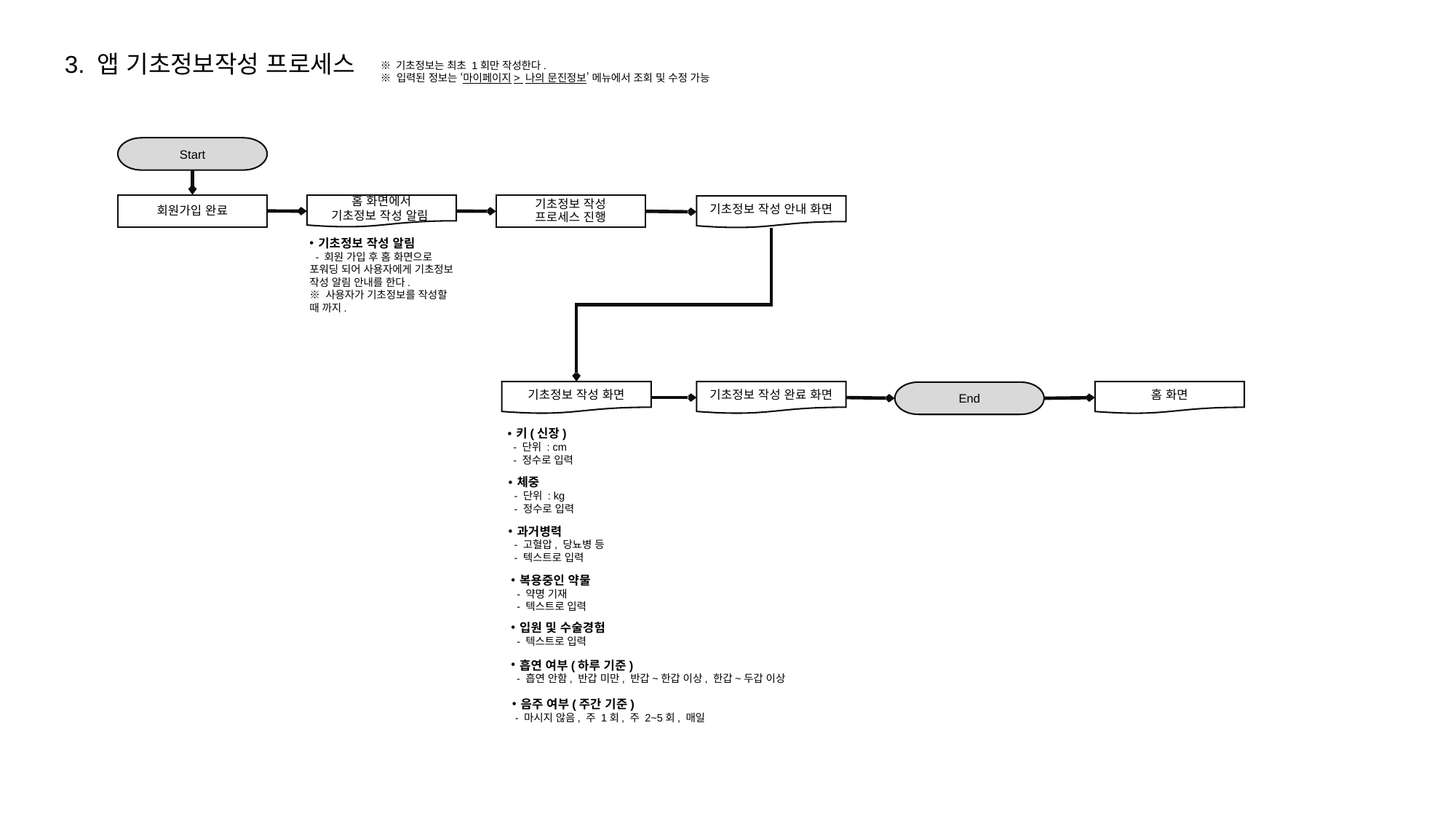

3. 앱 기초정보작성 프로세스
※ 기초정보는 최초 1회만 작성한다.
※ 입력된 정보는 ‘마이페이지> 나의 문진정보’ 메뉴에서 조회 및 수정 가능
Start
회원가입 완료
홈 화면에서
기초정보 작성 알림
기초정보 작성
프로세스 진행
기초정보 작성 안내 화면
기초정보 작성 알림
  - 회원 가입 후 홈 화면으로 포워딩 되어 사용자에게 기초정보 작성 알림 안내를 한다.
※ 사용자가 기초정보를 작성할 때 까지.
기초정보 작성 화면
기초정보 작성 완료 화면
홈 화면
End
키(신장)
  - 단위 : cm
  - 정수로 입력
체중
  - 단위 : kg
  - 정수로 입력
과거병력
  - 고혈압, 당뇨병 등
  - 텍스트로 입력
복용중인 약물
  - 약명 기재
  - 텍스트로 입력
입원 및 수술경험
  - 텍스트로 입력
흡연 여부(하루 기준)
  - 흡연 안함, 반갑 미만, 반갑~한갑 이상, 한갑~두갑 이상
음주 여부(주간 기준)
 - 마시지 않음, 주 1회, 주 2~5회, 매일